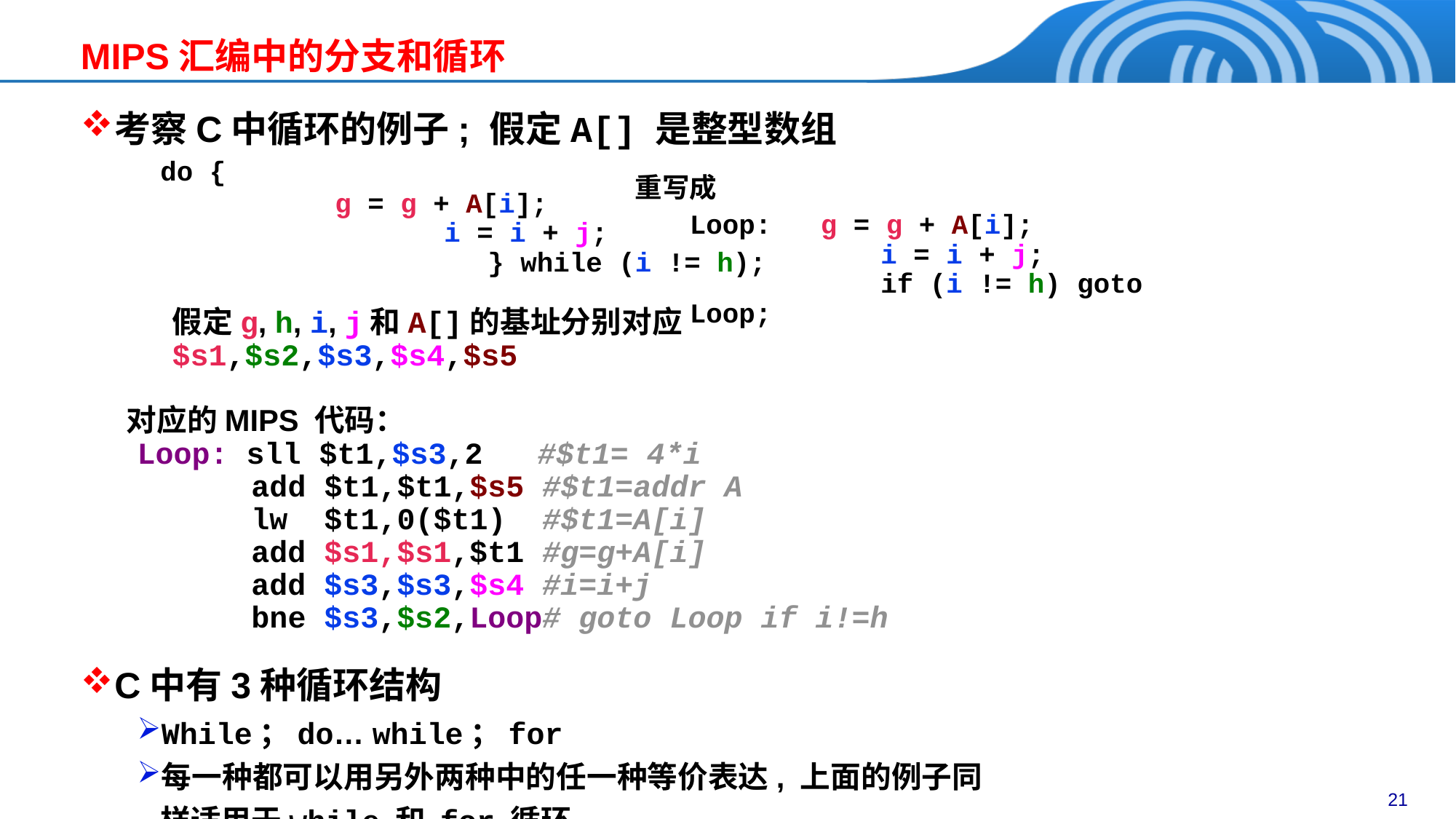

MIPS汇编中的分支和循环
考察C中循环的例子; 假定A[] 是整型数组
	do {								    g = g + A[i];						    i = i + j;						} while (i != h);

假定g, h, i, j和A[]的基址分别对应$s1,$s2,$s3,$s4,$s5

对应的MIPS 代码：
Loop: sll $t1,$s3,2   #$t1= 4*i
     add $t1,$t1,$s5 #$t1=addr A
     lw  $t1,0($t1)  #$t1=A[i]
     add $s1,$s1,$t1 #g=g+A[i]
     add $s3,$s3,$s4 #i=i+j
     bne $s3,$s2,Loop# goto Loop if i!=h

C中有3种循环结构
While；do… while；for
每一种都可以用另外两种中的任一种等价表达, 上面的例子同样适用于while 和 for 循环
重写成
Loop:   g = g + A[i];
	     i = i + j;
	     if (i != h) goto Loop;